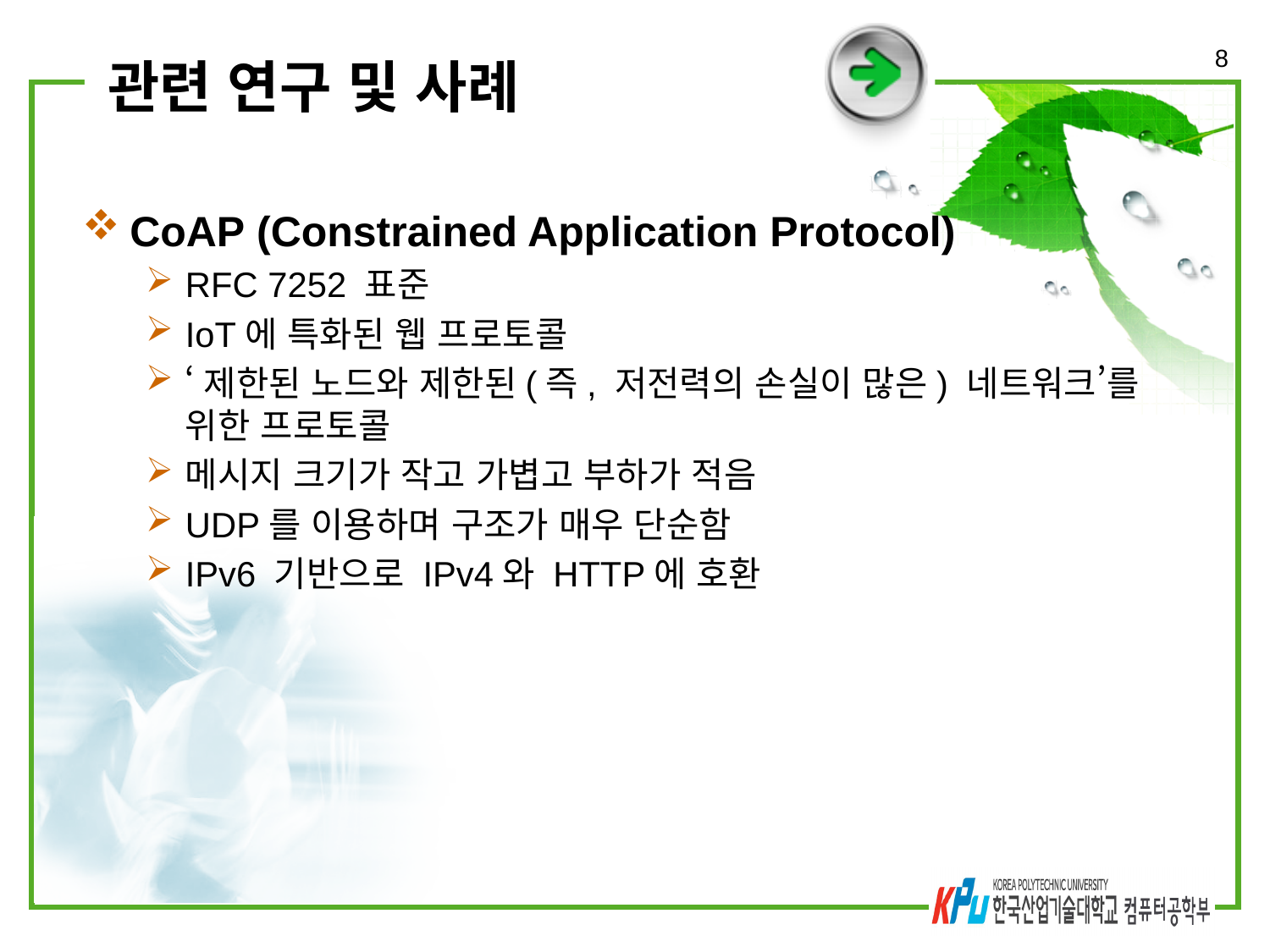

8
# 관련 연구 및 사례
CoAP ​(Constrained Application Protocol)
RFC 7252 표준
IoT에 특화된 웹 프로토콜
‘제한된 노드와 제한된(즉, 저전력의 손실이 많은) 네트워크’를 위한 프로토콜
메시지 크기가 작고 가볍고 부하가 적음
UDP를 이용하며 구조가 매우 단순함
IPv6 기반으로 IPv4와 HTTP에 호환